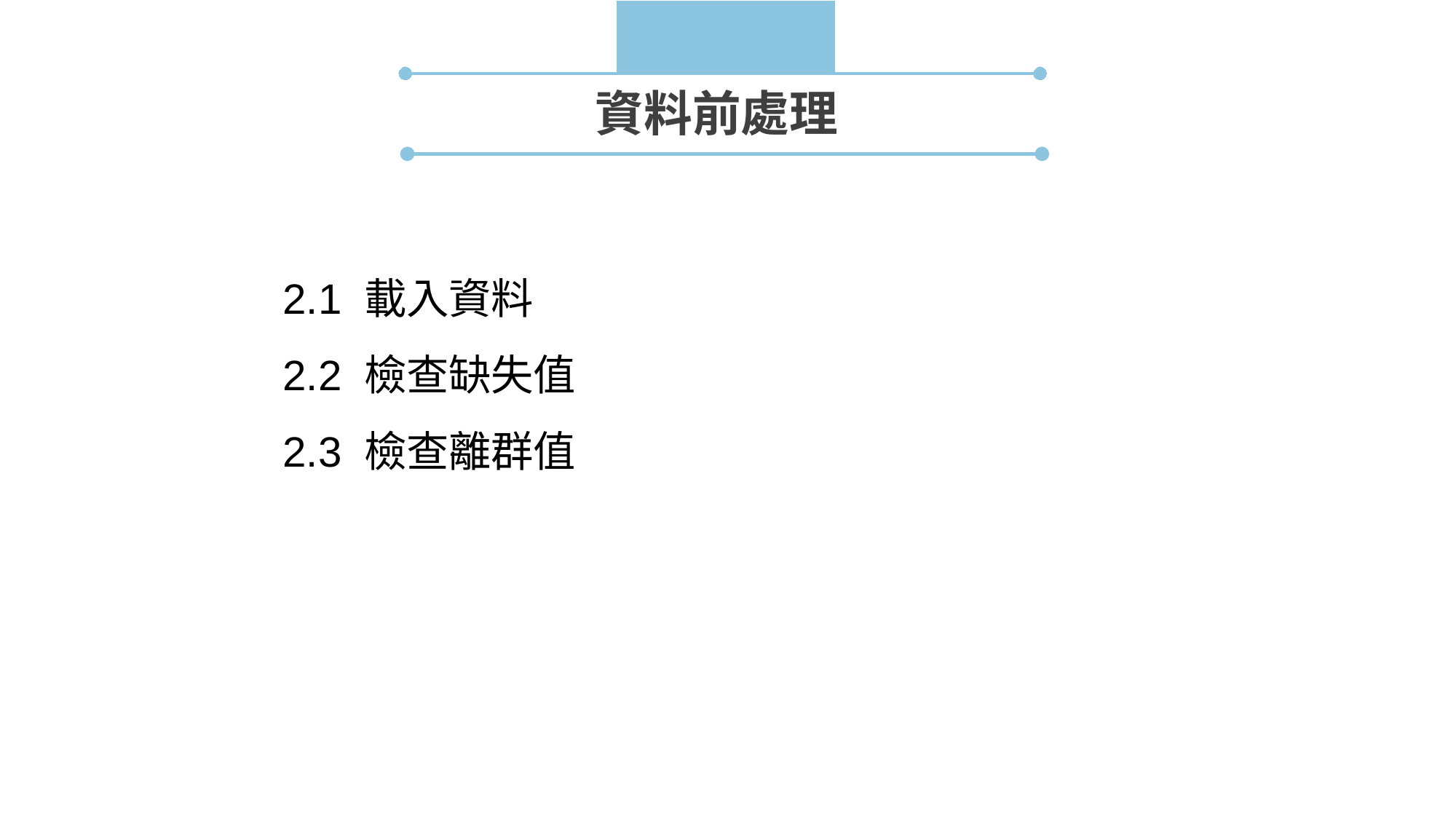

資料前處理

2.1 載入資料
2.2 檢查缺失值
2.3 檢查離群值